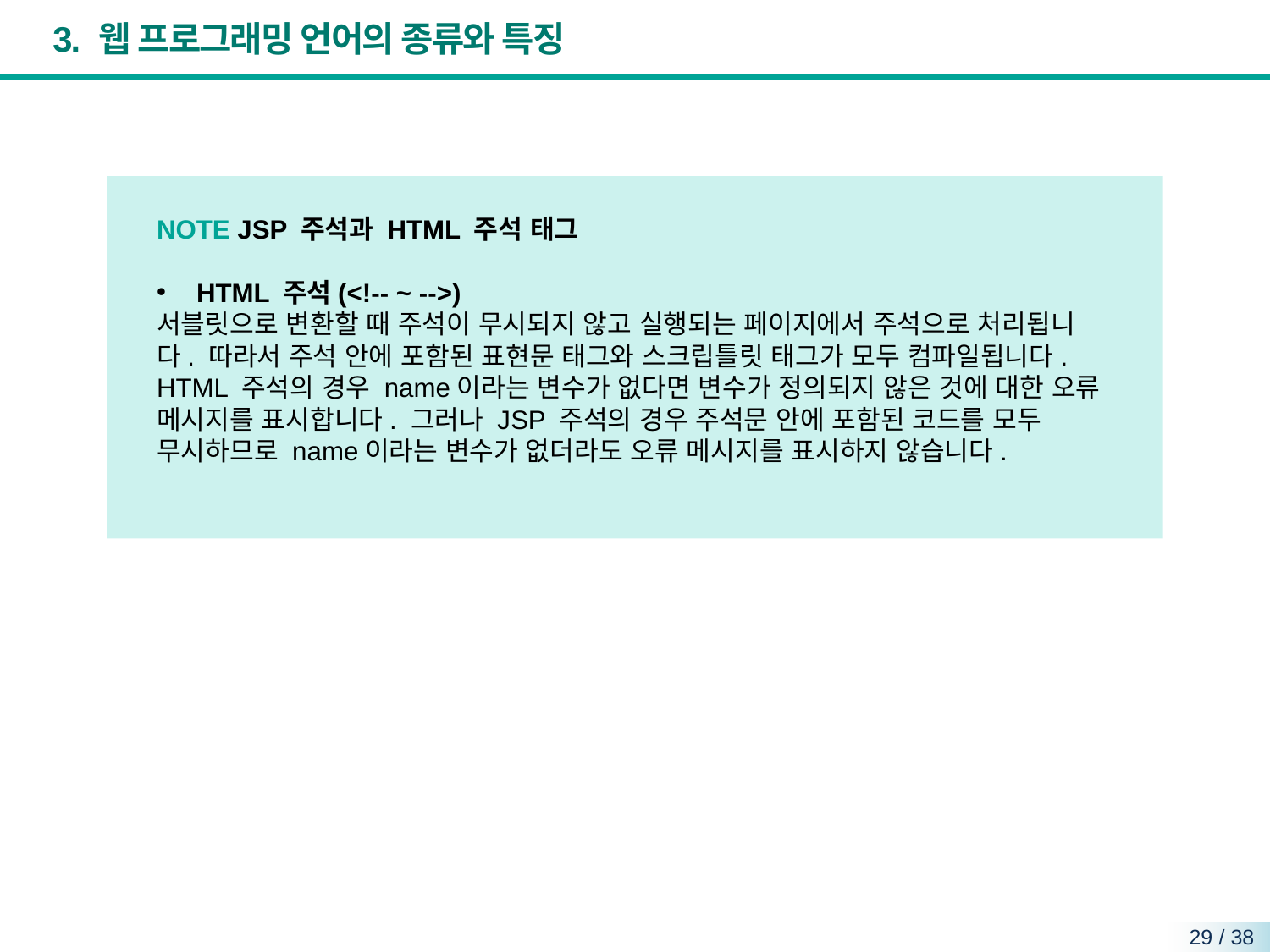

# 3. 웹 프로그래밍 언어의 종류와 특징

NOTE JSP 주석과 HTML 주석 태그

HTML 주석(<!-- ~ -->)
서블릿으로 변환할 때 주석이 무시되지 않고 실행되는 페이지에서 주석으로 처리됩니다. 따라서 주석 안에 포함된 표현문 태그와 스크립틀릿 태그가 모두 컴파일됩니다. HTML 주석의 경우 name이라는 변수가 없다면 변수가 정의되지 않은 것에 대한 오류 메시지를 표시합니다. 그러나 JSP 주석의 경우 주석문 안에 포함된 코드를 모두 무시하므로 name이라는 변수가 없더라도 오류 메시지를 표시하지 않습니다.